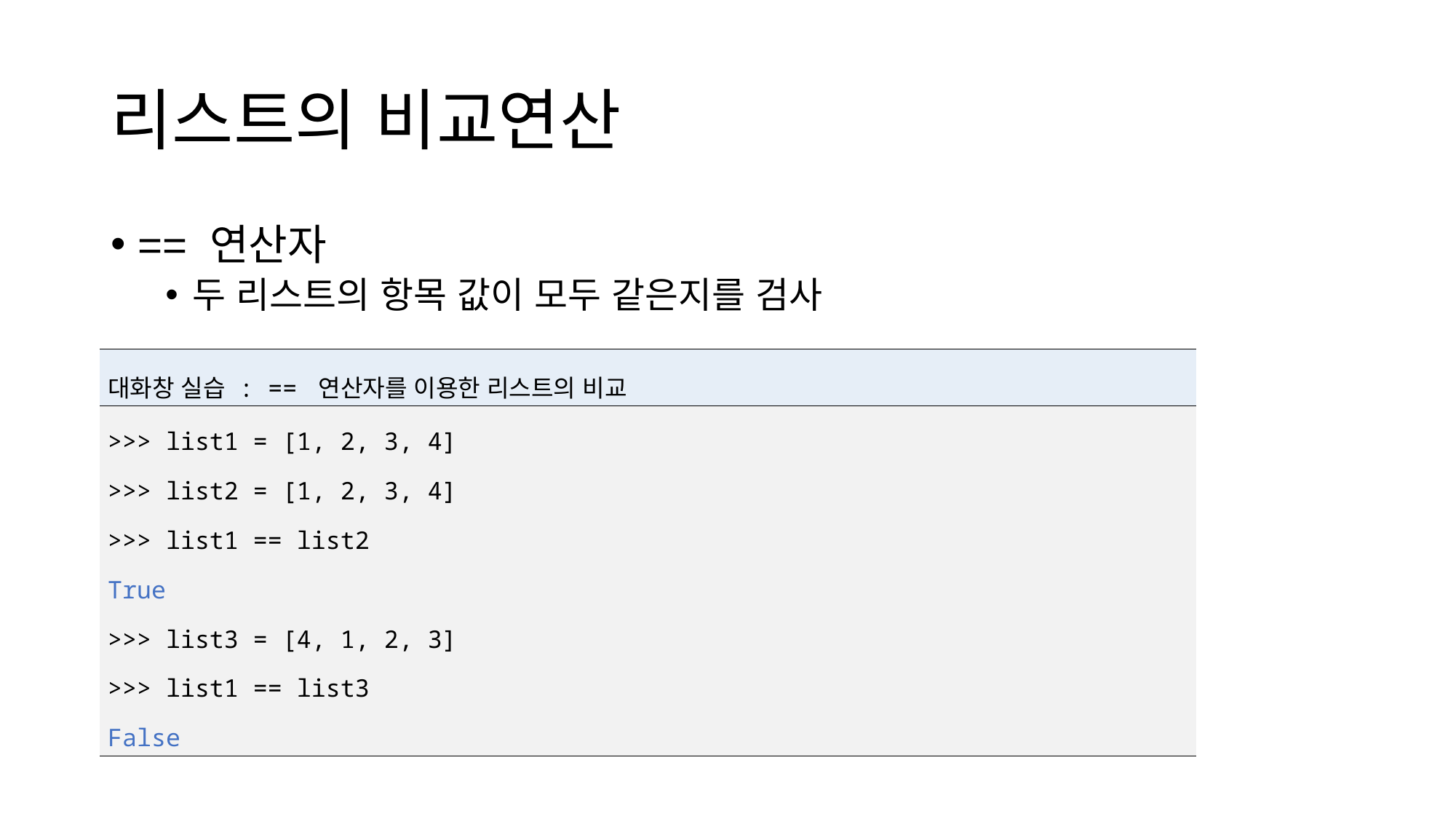

# 리스트의 비교연산
== 연산자
두 리스트의 항목 값이 모두 같은지를 검사

| 대화창 실습 : == 연산자를 이용한 리스트의 비교 |
| --- |
| >>> list1 = [1, 2, 3, 4] >>> list2 = [1, 2, 3, 4] >>> list1 == list2 True >>> list3 = [4, 1, 2, 3] >>> list1 == list3 False |